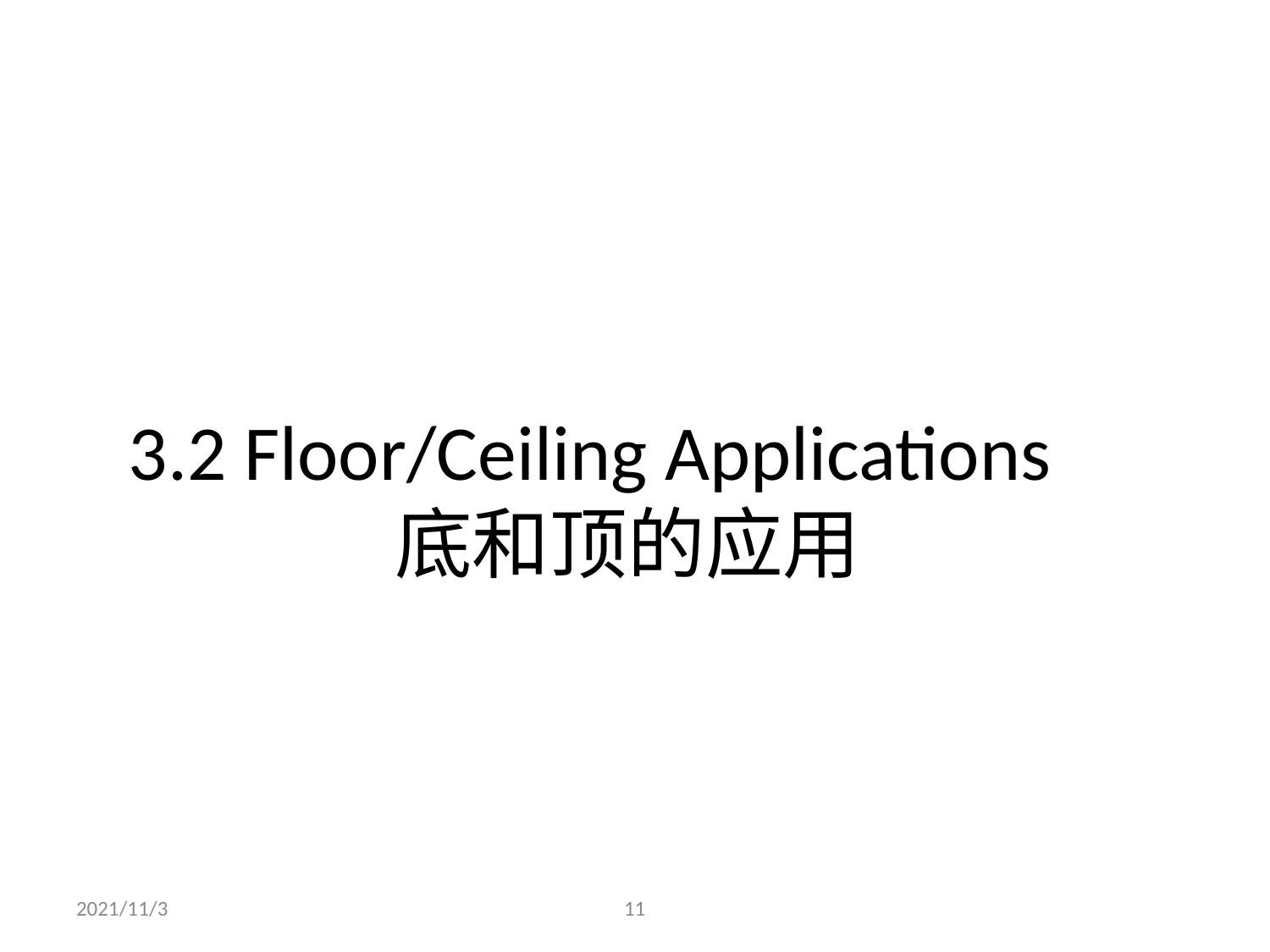

# 3.2 Floor/Ceiling Applications 底和顶的应用

2021/11/3
11